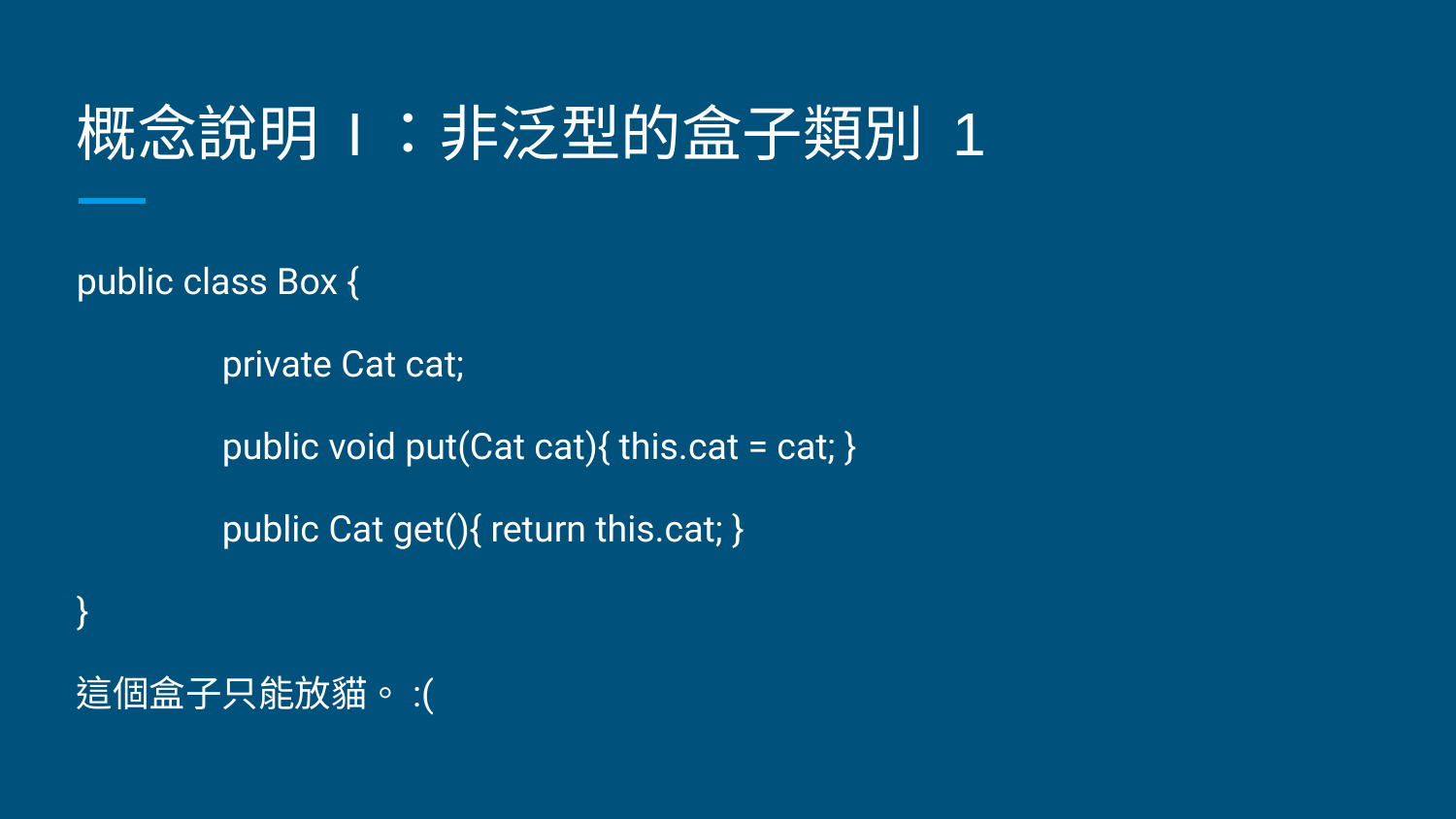

# 概念說明 I：非泛型的盒子類別 1
public class Box {
	private Cat cat;
	public void put(Cat cat){ this.cat = cat; }
	public Cat get(){ return this.cat; }
}
這個盒子只能放貓。:(